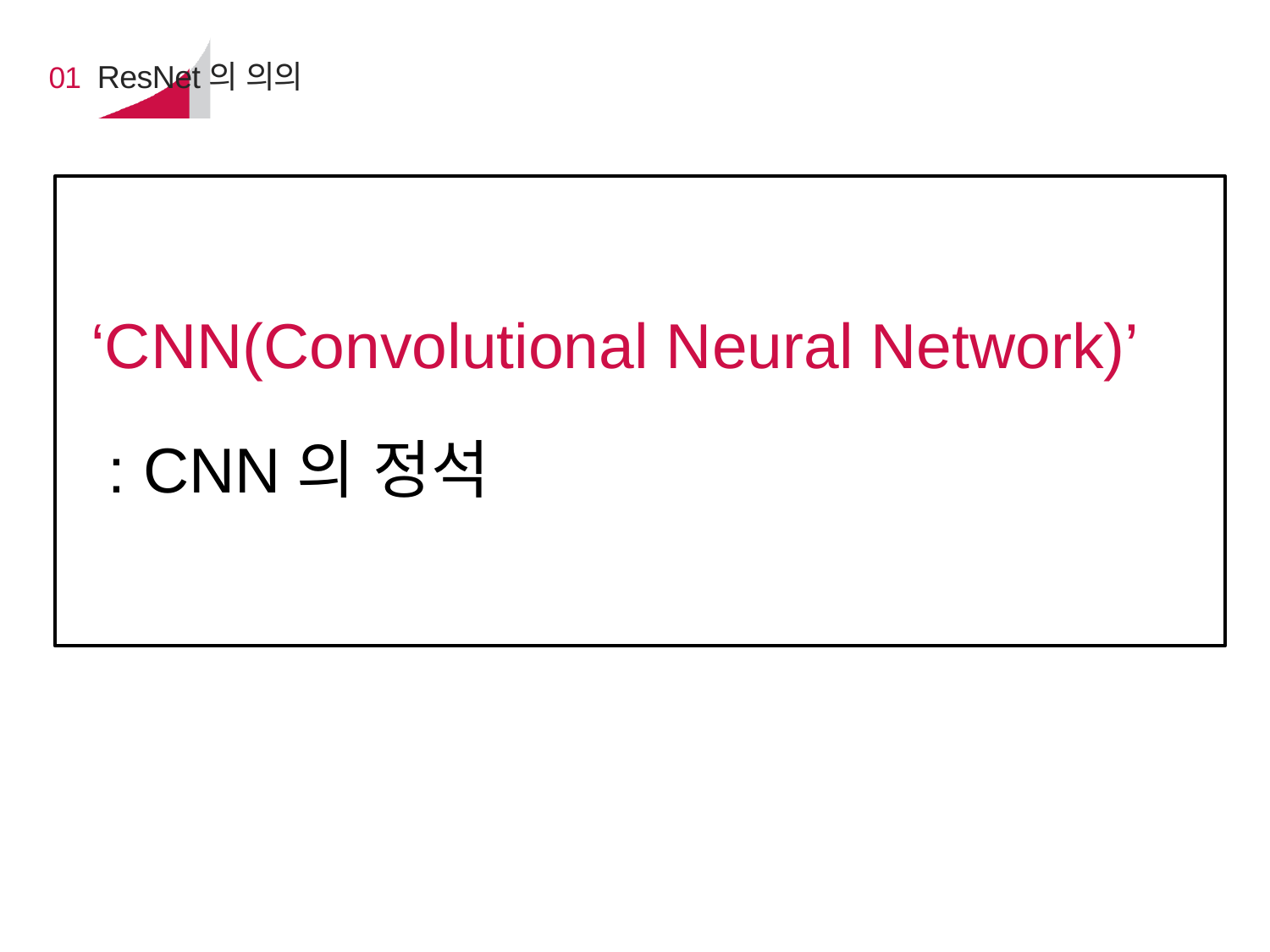

# 01  ResNet의 의의

‘CNN(Convolutional Neural Network)’
 : CNN의 정석